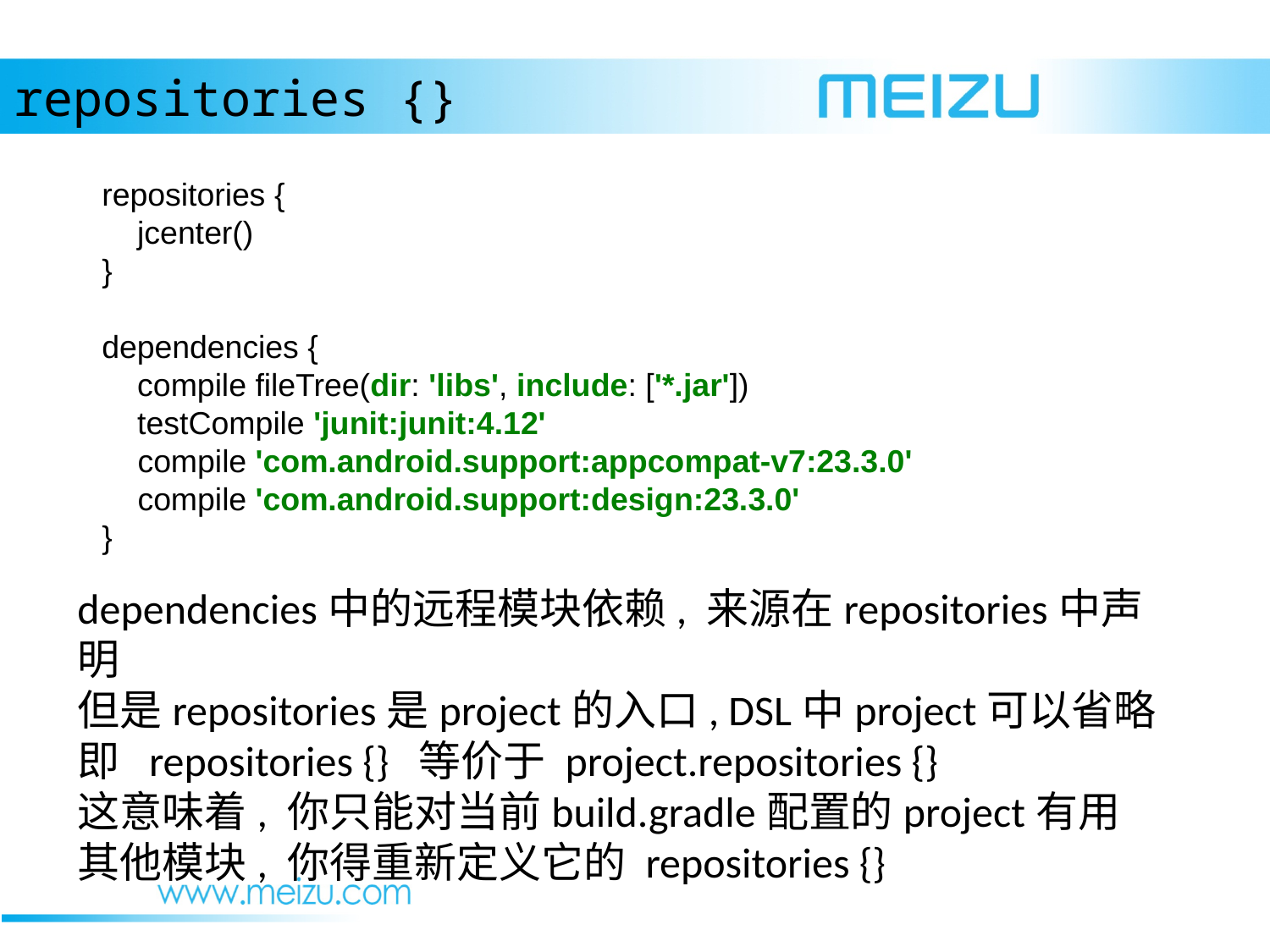

repositories {}
repositories {
    jcenter()
}
dependencies {
    compile fileTree(dir: 'libs', include: ['*.jar'])
    testCompile 'junit:junit:4.12'
    compile 'com.android.support:appcompat-v7:23.3.0'
    compile 'com.android.support:design:23.3.0'
}
dependencies中的远程模块依赖, 来源在repositories中声明
但是repositories是project的入口, DSL中project可以省略
即  repositories {}  等价于 project.repositories {}
这意味着, 你只能对当前build.gradle配置的project有用
其他模块, 你得重新定义它的 repositories {}